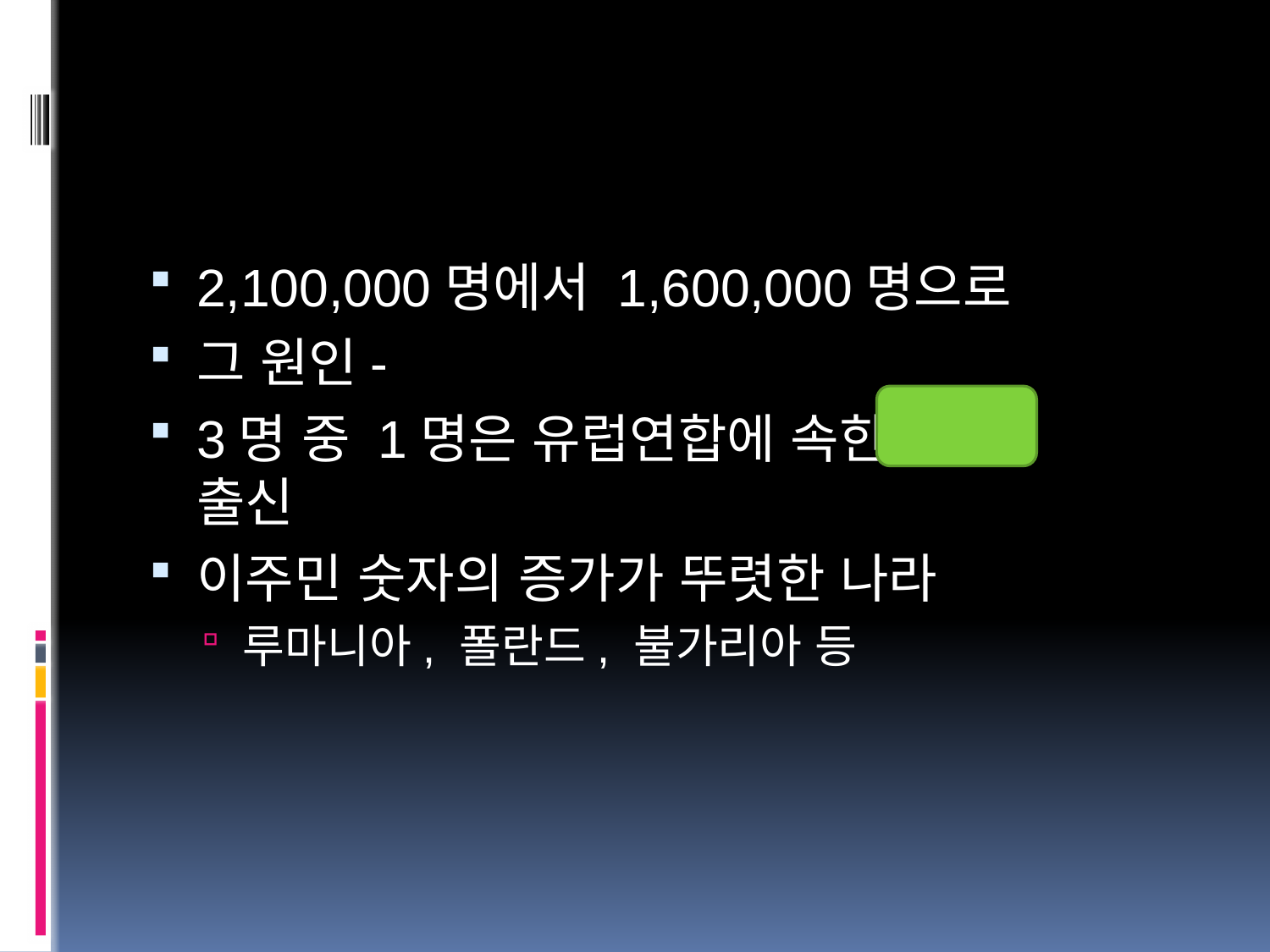

#
2,100,000명에서 1,600,000명으로
그 원인-
3명 중 1명은 유럽연합에 속한                  출신
이주민 숫자의 증가가 뚜렷한 나라
루마니아, 폴란드, 불가리아 등